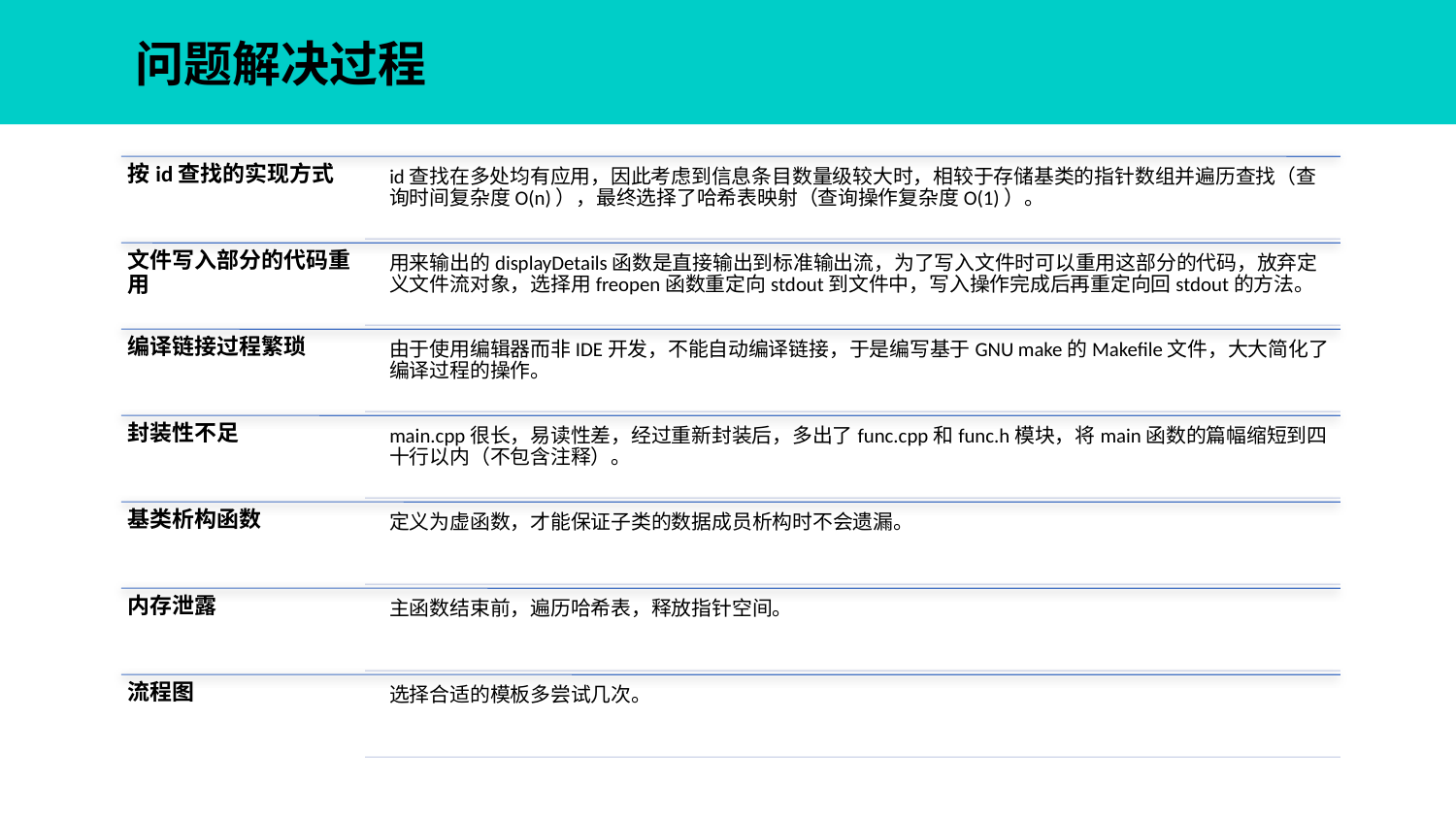

问题解决过程
按id查找的实现方式
id查找在多处均有应用，因此考虑到信息条目数量级较大时，相较于存储基类的指针数组并遍历查找（查询时间复杂度O(n)），最终选择了哈希表映射（查询操作复杂度O(1)）。
文件写入部分的代码重用
用来输出的displayDetails函数是直接输出到标准输出流，为了写入文件时可以重用这部分的代码，放弃定义文件流对象，选择用freopen函数重定向stdout到文件中，写入操作完成后再重定向回stdout的方法。
编译链接过程繁琐
由于使用编辑器而非IDE开发，不能自动编译链接，于是编写基于GNU make的Makefile文件，大大简化了编译过程的操作。
封装性不足
main.cpp很长，易读性差，经过重新封装后，多出了func.cpp和func.h模块，将main函数的篇幅缩短到四十行以内（不包含注释）。
基类析构函数
定义为虚函数，才能保证子类的数据成员析构时不会遗漏。
内存泄露
主函数结束前，遍历哈希表，释放指针空间。
流程图
选择合适的模板多尝试几次。